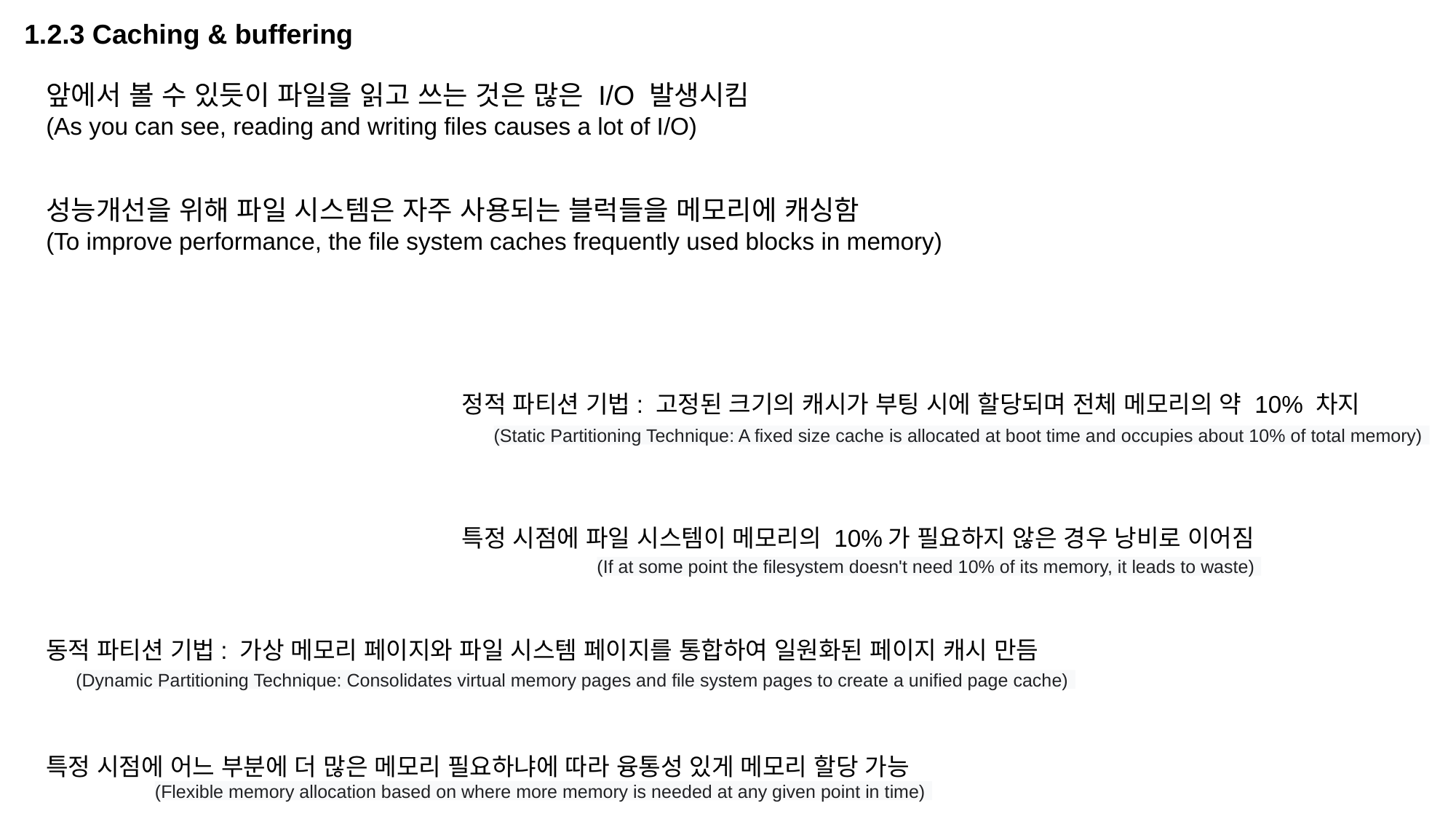

1.2.3 Caching & buffering
앞에서 볼 수 있듯이 파일을 읽고 쓰는 것은 많은 I/O 발생시킴
(As you can see, reading and writing files causes a lot of I/O)
성능개선을 위해 파일 시스템은 자주 사용되는 블럭들을 메모리에 캐싱함
(To improve performance, the file system caches frequently used blocks in memory)
정적 파티션 기법: 고정된 크기의 캐시가 부팅 시에 할당되며 전체 메모리의 약 10% 차지
(Static Partitioning Technique: A fixed size cache is allocated at boot time and occupies about 10% of total memory)
특정 시점에 파일 시스템이 메모리의 10%가 필요하지 않은 경우 낭비로 이어짐
(If at some point the filesystem doesn't need 10% of its memory, it leads to waste)
동적 파티션 기법: 가상 메모리 페이지와 파일 시스템 페이지를 통합하여 일원화된 페이지 캐시 만듬
(Dynamic Partitioning Technique: Consolidates virtual memory pages and file system pages to create a unified page cache)
특정 시점에 어느 부분에 더 많은 메모리 필요하냐에 따라 융통성 있게 메모리 할당 가능
(Flexible memory allocation based on where more memory is needed at any given point in time)